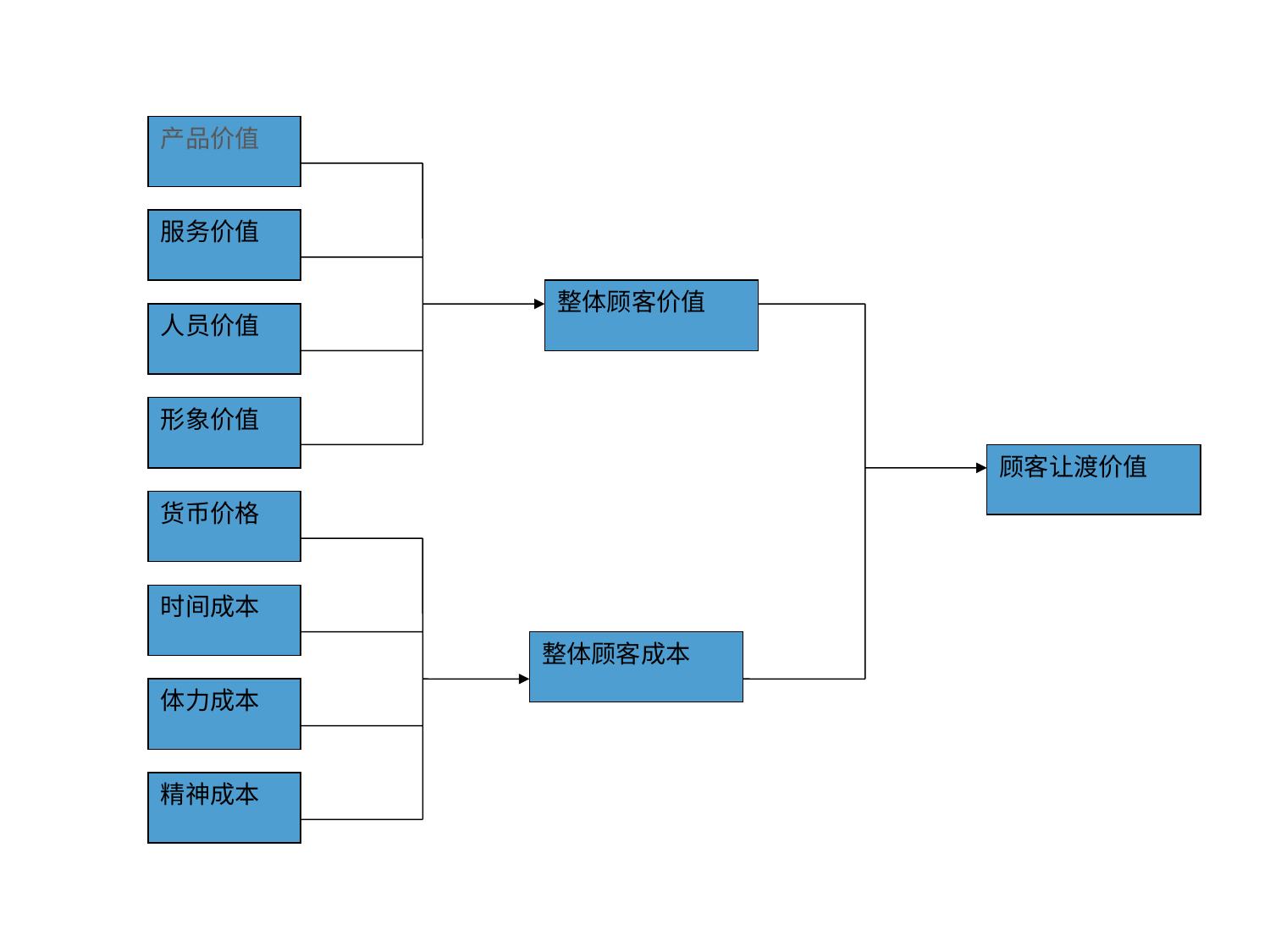

产品价值

服务价值

整体顾客价值
人员价值

形象价值

顾客让渡价值

货币价格

时间成本

整体顾客成本
体力成本

精神成本